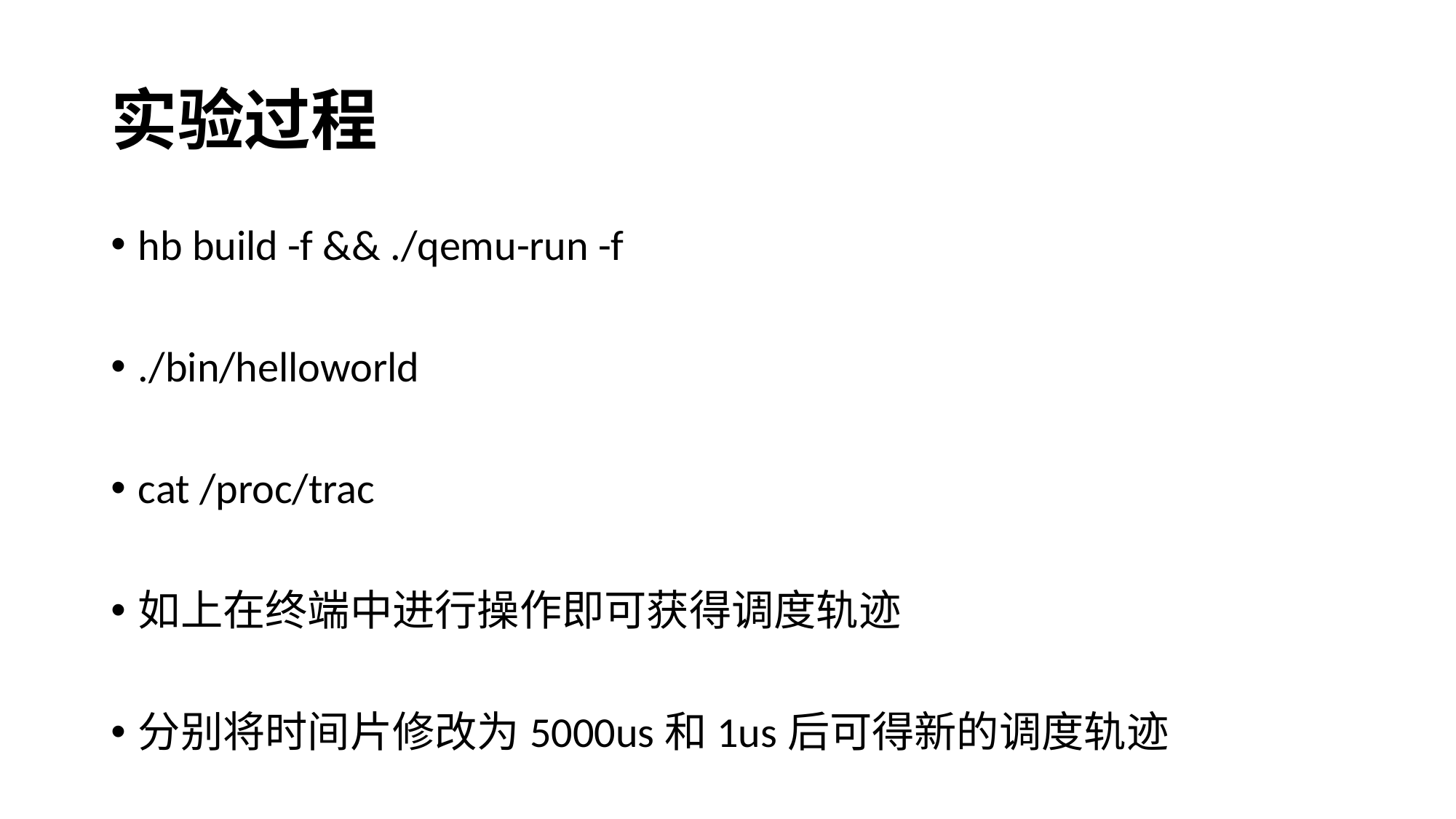

# 实验过程
hb build -f && ./qemu-run -f

./bin/helloworld

cat /proc/trac

如上在终端中进行操作即可获得调度轨迹

分别将时间片修改为5000us和1us后可得新的调度轨迹